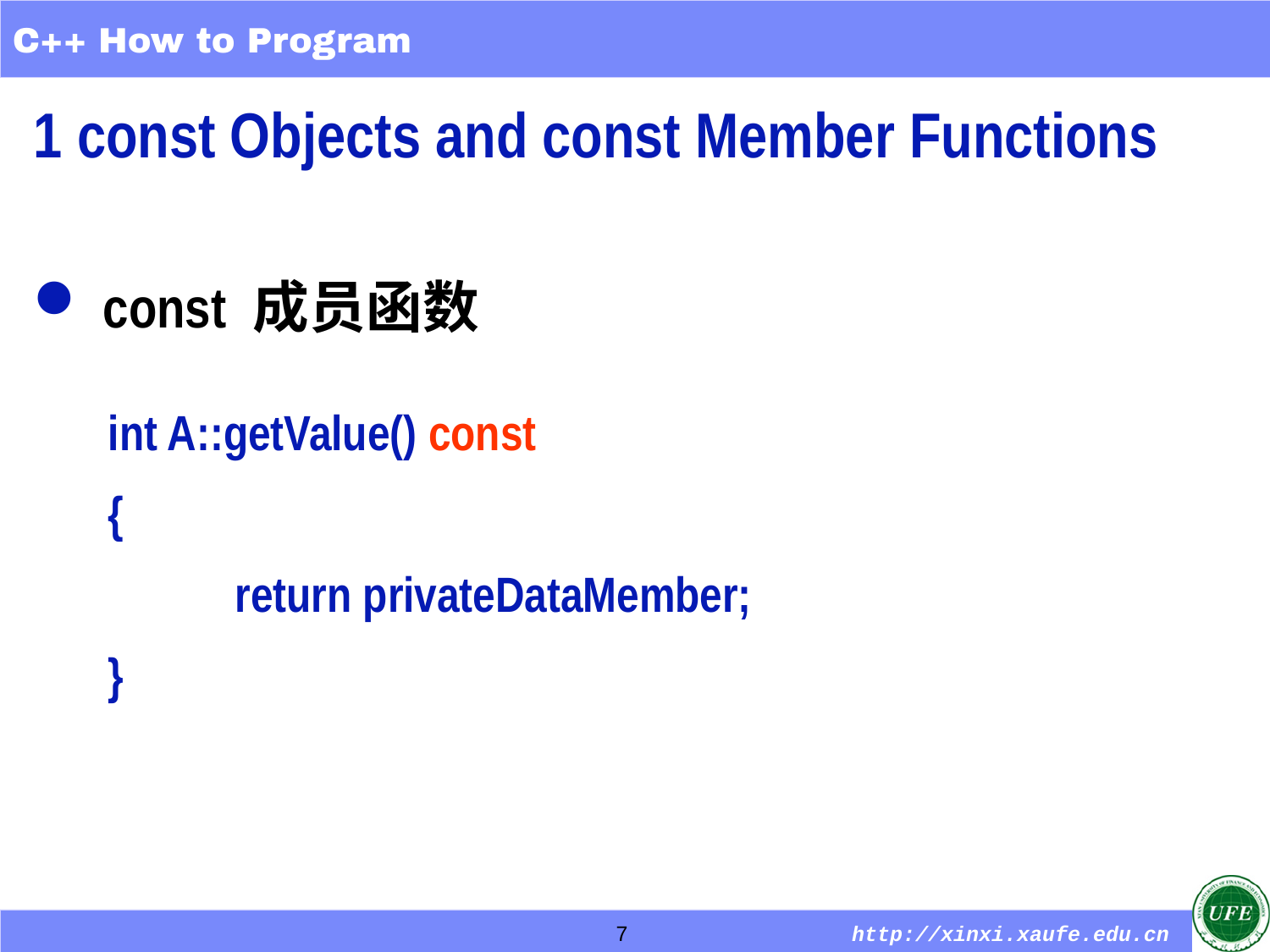

1 const Objects and const Member Functions
 const 成员函数

int A::getValue() const
{
	return privateDataMember;
}
7